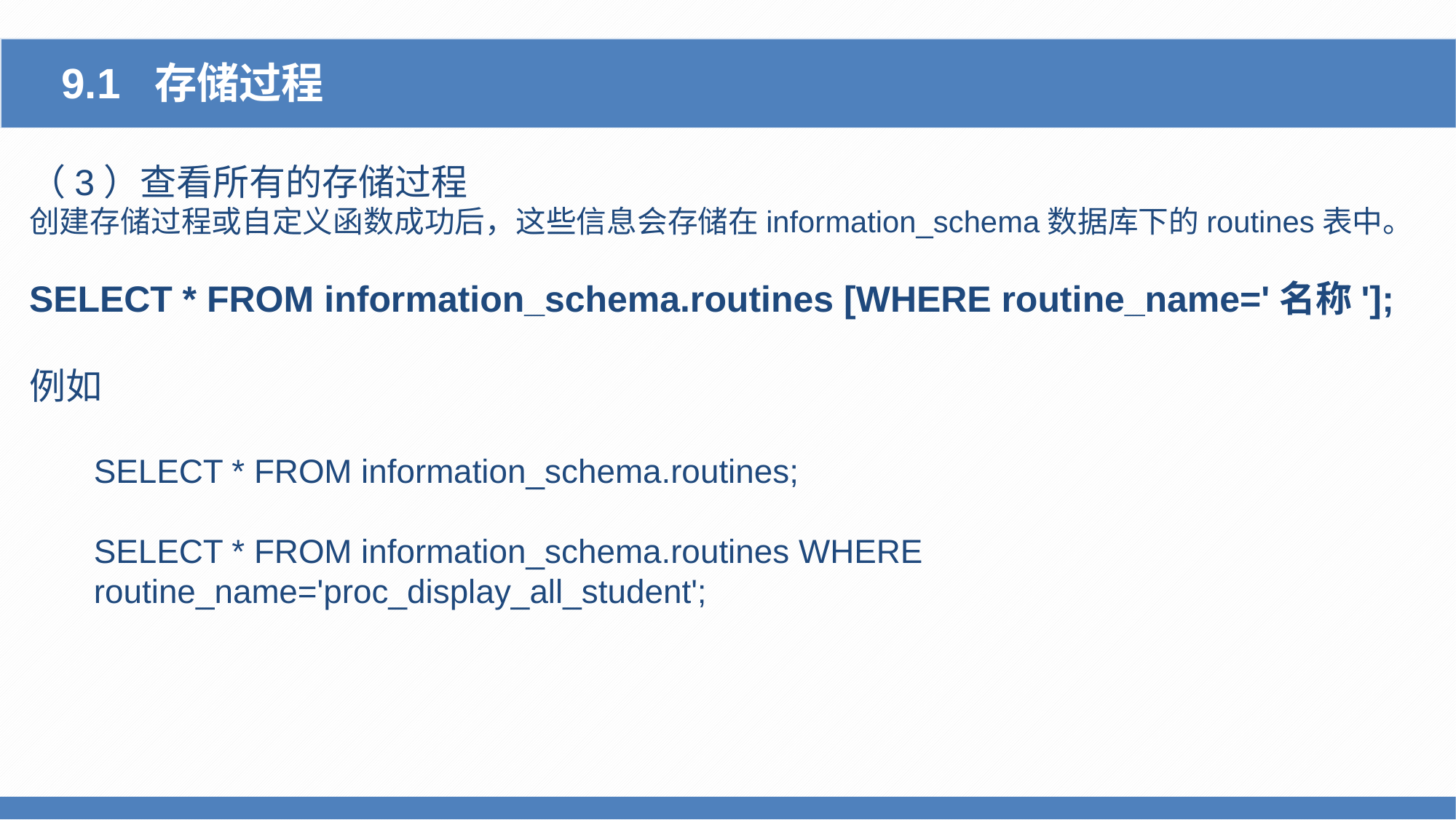

9.1  存储过程
（3）查看所有的存储过程
创建存储过程或自定义函数成功后，这些信息会存储在information_schema数据库下的routines表中。

SELECT * FROM information_schema.routines [WHERE routine_name='名称'];

例如

SELECT * FROM information_schema.routines;

SELECT * FROM information_schema.routines WHERE routine_name='proc_display_all_student';